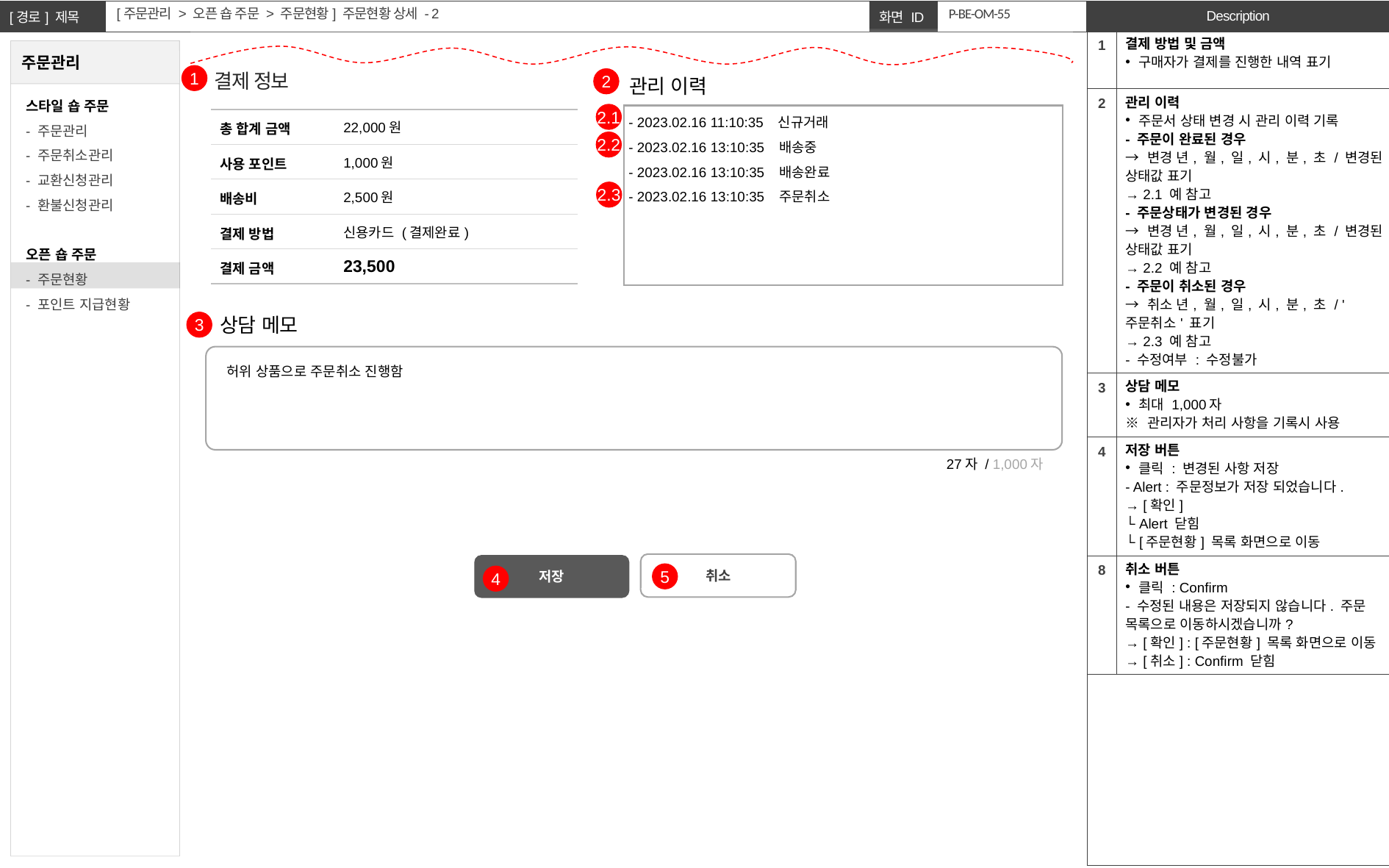

[주문관리 > 오픈 숍 주문 > 주문현황] 주문현황 상세 - 2
# P-BE-OM-55

| 1 | 결제 방법 및 금액 구매자가 결제를 진행한 내역 표기 |
| --- | --- |
| 2 | 관리 이력 주문서 상태 변경 시 관리 이력 기록 - 주문이 완료된 경우 → 변경 년, 월, 일, 시, 분, 초 / 변경된 상태값 표기 → 2.1 예 참고 - 주문상태가 변경된 경우 → 변경 년, 월, 일, 시, 분, 초 / 변경된 상태값 표기 → 2.2 예 참고 - 주문이 취소된 경우 → 취소 년, 월, 일, 시, 분, 초 / '주문취소' 표기 → 2.3 예 참고 - 수정여부 : 수정불가 |
| 3 | 상담 메모 최대 1,000자 ※ 관리자가 처리 사항을 기록시 사용 |
| 4 | 저장 버튼 클릭 : 변경된 사항 저장 - Alert : 주문정보가 저장 되었습니다. → [확인] └ Alert 닫힘 └ [주문현황] 목록 화면으로 이동 |
| 8 | 취소 버튼 클릭 : Confirm - 수정된 내용은 저장되지 않습니다. 주문 목록으로 이동하시겠습니까? → [확인] : [주문현황] 목록 화면으로 이동 → [취소] : Confirm 닫힘 |
|  |  |
결제 정보
1
관리 이력
2
2.1
- 2023.02.16 11:10:35   신규거래
- 2023.02.16 13:10:35   배송중
- 2023.02.16 13:10:35   배송완료
- 2023.02.16 13:10:35   주문취소
| 총 합계 금액 | 22,000원 |
| --- | --- |
| 사용 포인트 | 1,000원 |
| 배송비 | 2,500원 |
| 결제 방법 | 신용카드 (결제완료) |
| 결제 금액 | 23,500 |
2.2
2.3

상담 메모
3
 허위 상품으로 주문취소 진행함
 27자 / 1,000자
취소
저장
5
4